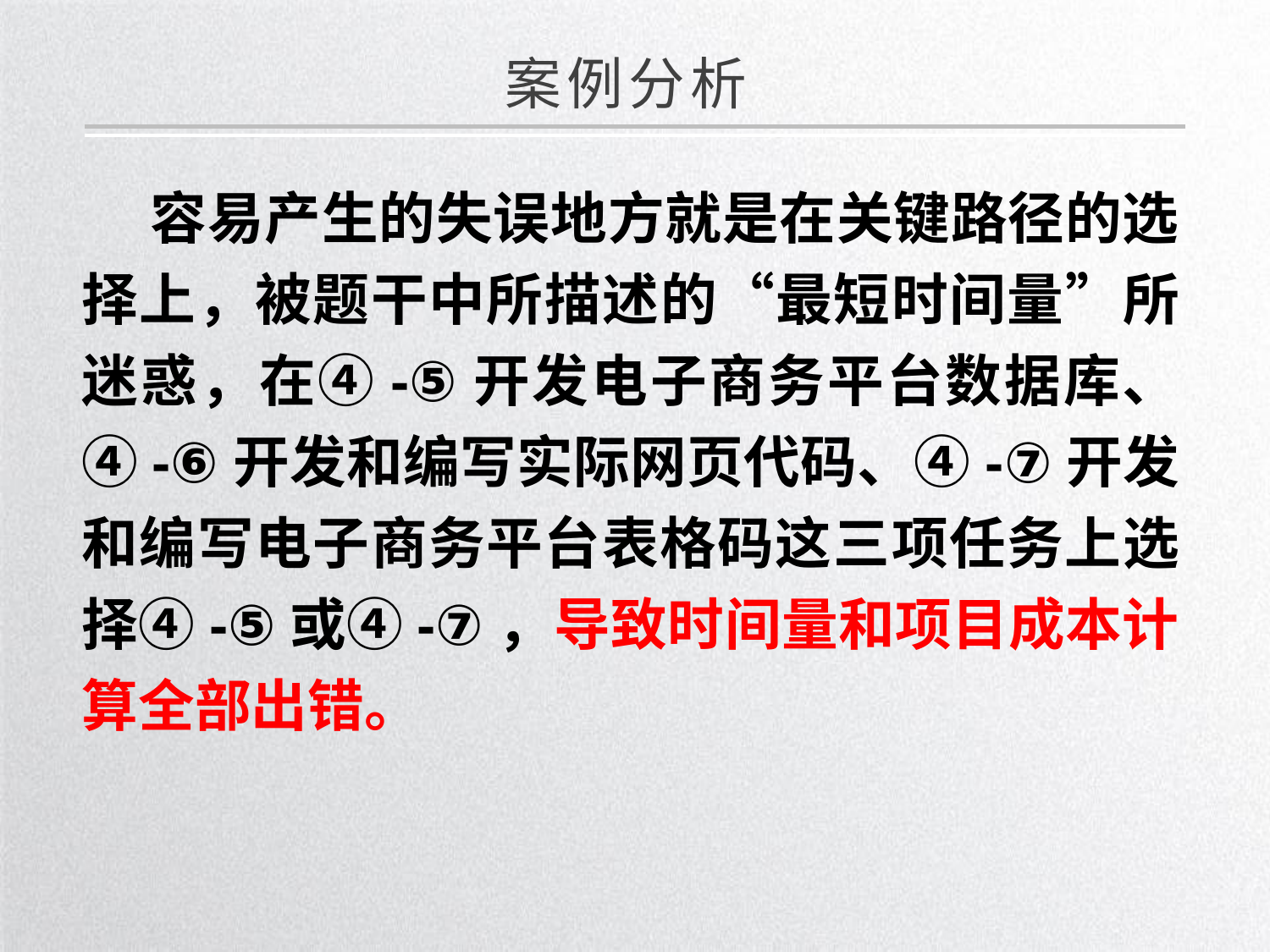

案例分析
    容易产生的失误地方就是在关键路径的选择上，被题干中所描述的“最短时间量”所迷惑，在④-⑤开发电子商务平台数据库、④-⑥开发和编写实际网页代码、④-⑦开发和编写电子商务平台表格码这三项任务上选择④-⑤或④-⑦，导致时间量和项目成本计算全部出错。